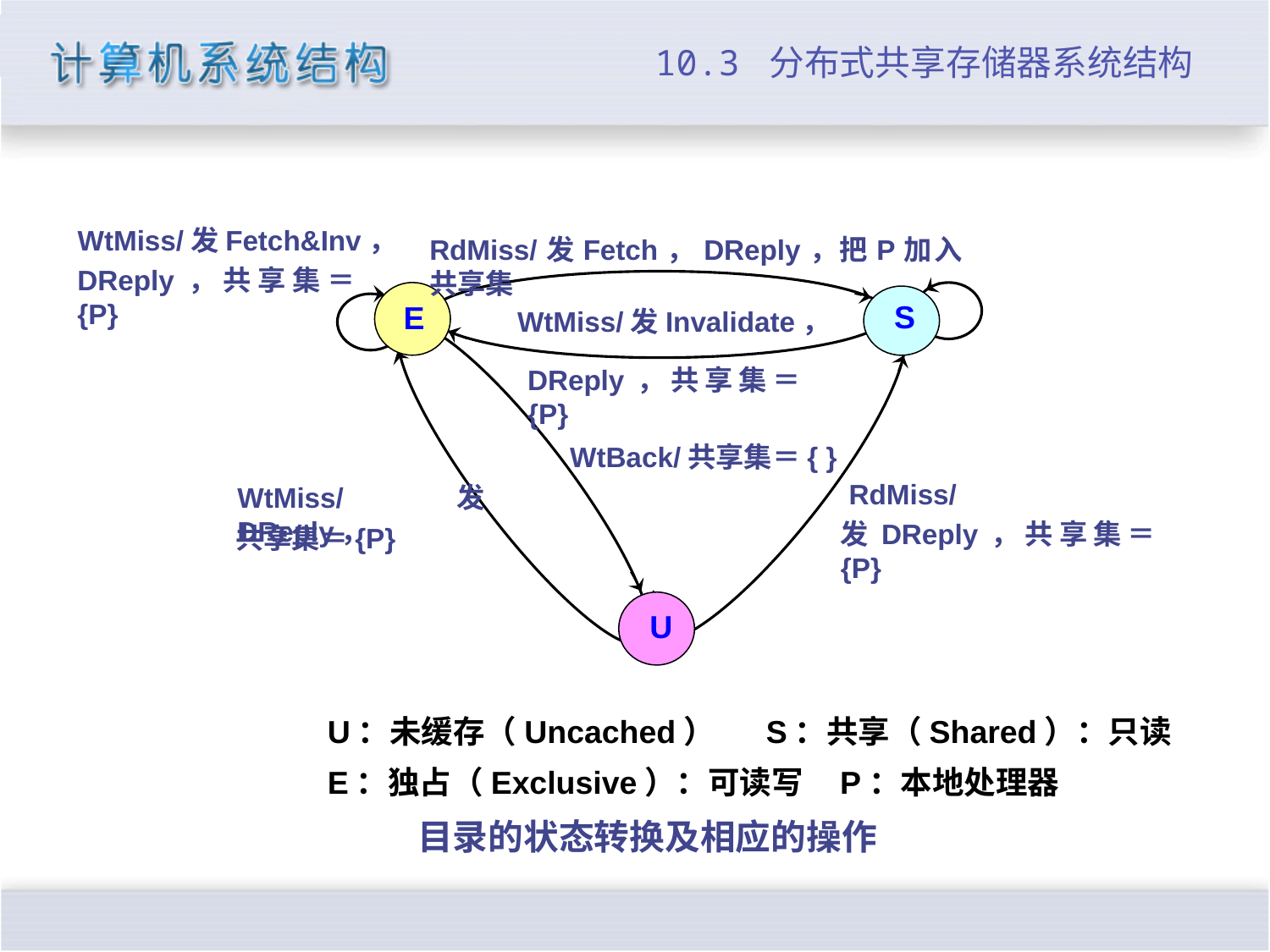

#
10.3 分布式共享存储器系统结构
WtMiss/发Fetch&Inv，
RdMiss/发Fetch，DReply，把P加入共享集

DReply，共享集＝{P}

S
E

WtMiss/发Invalidate，

DReply，共享集＝{P}

WtBack/共享集＝{ }

RdMiss/
WtMiss/发DReply，
发DReply，共享集＝{P}
共享集＝{P}

U
U：未缓存（Uncached）      S：共享（Shared）：只读
E：独占（Exclusive）：可读写    P：本地处理器
目录的状态转换及相应的操作